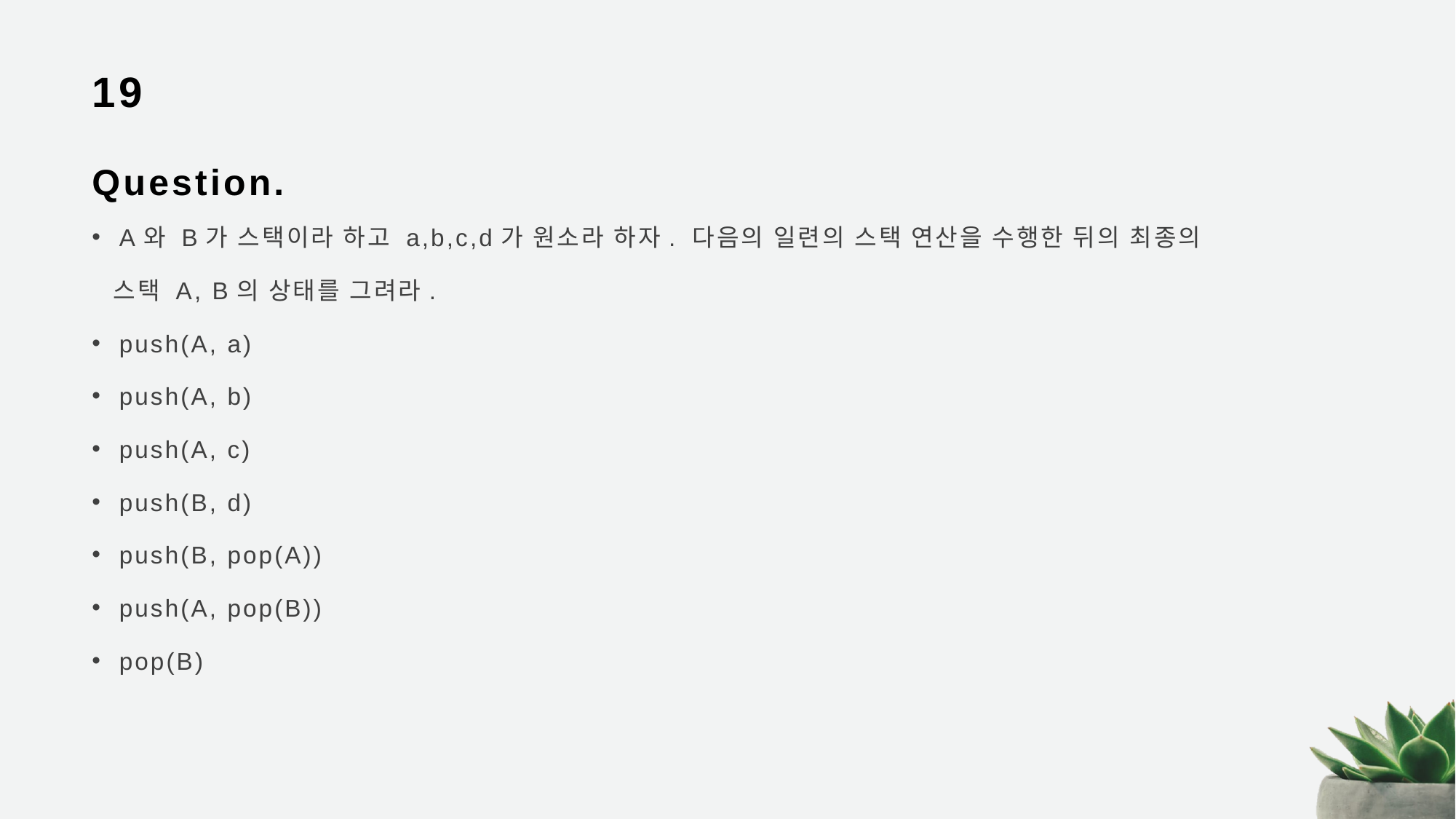

# 19
Question.
A와 B가 스택이라 하고 a,b,c,d가 원소라 하자. 다음의 일련의 스택 연산을 수행한 뒤의 최종의
  스택 A, B의 상태를 그려라.
push(A, a)
push(A, b)
push(A, c)
push(B, d)
push(B, pop(A))
push(A, pop(B))
pop(B)